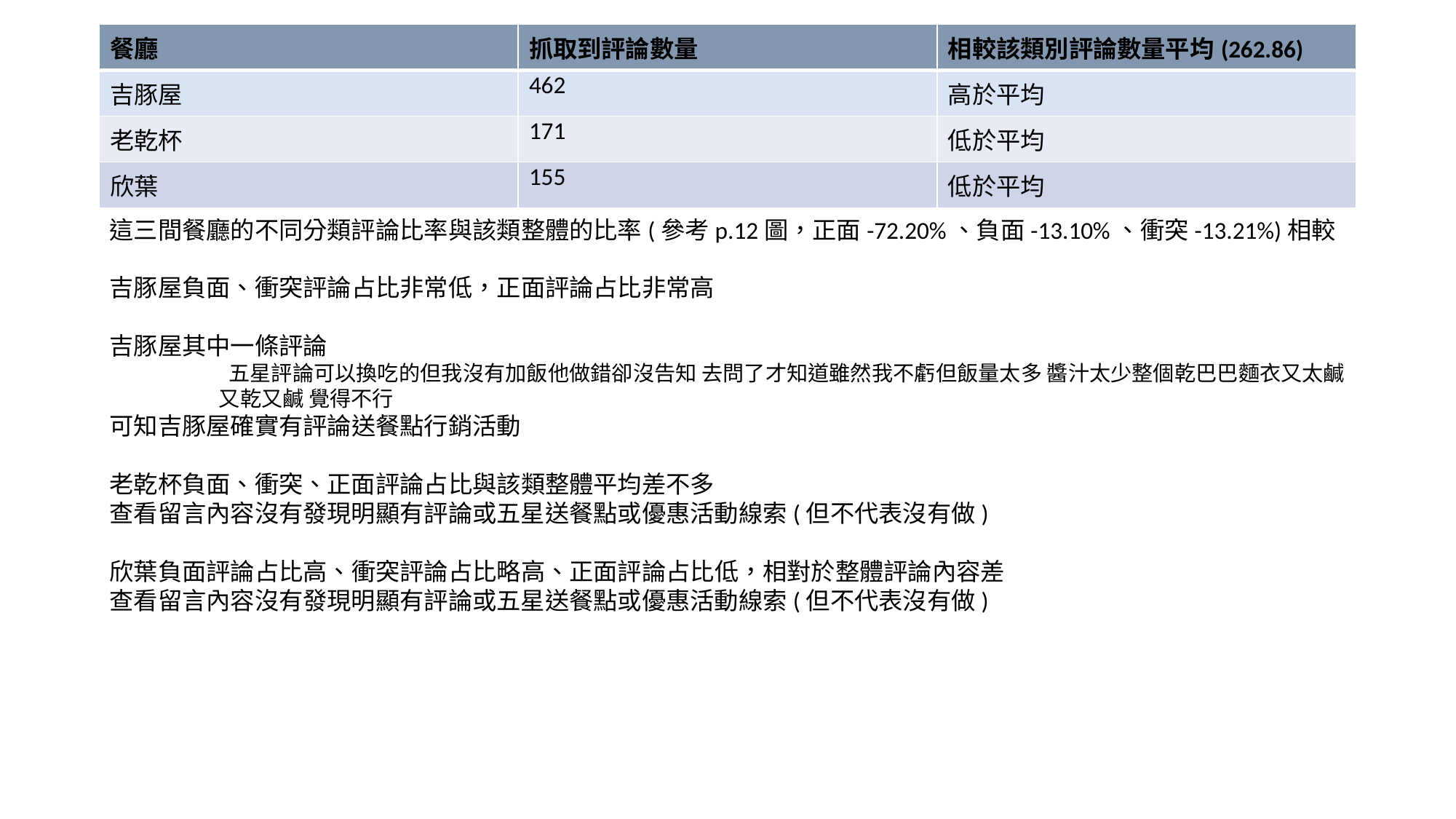

| 餐廳 | 抓取到評論數量 | 相較該類別評論數量平均(262.86) |
| --- | --- | --- |
| 吉豚屋 | 462 | 高於平均 |
| 老乾杯 | 171 | 低於平均 |
| 欣葉 | 155 | 低於平均 |
這三間餐廳的不同分類評論比率與該類整體的比率(參考p.12圖，正面-72.20%、負面-13.10%、衝突-13.21%)相較

吉豚屋負面、衝突評論占比非常低，正面評論占比非常高

吉豚屋其中一條評論
	 五星評論可以換吃的但我沒有加飯他做錯卻沒告知 去問了才知道雖然我不虧但飯量太多 醬汁太少整個乾巴巴麵衣又太鹹 	又乾又鹹 覺得不行
可知吉豚屋確實有評論送餐點行銷活動

老乾杯負面、衝突、正面評論占比與該類整體平均差不多
查看留言內容沒有發現明顯有評論或五星送餐點或優惠活動線索(但不代表沒有做)

欣葉負面評論占比高、衝突評論占比略高、正面評論占比低，相對於整體評論內容差
查看留言內容沒有發現明顯有評論或五星送餐點或優惠活動線索(但不代表沒有做)